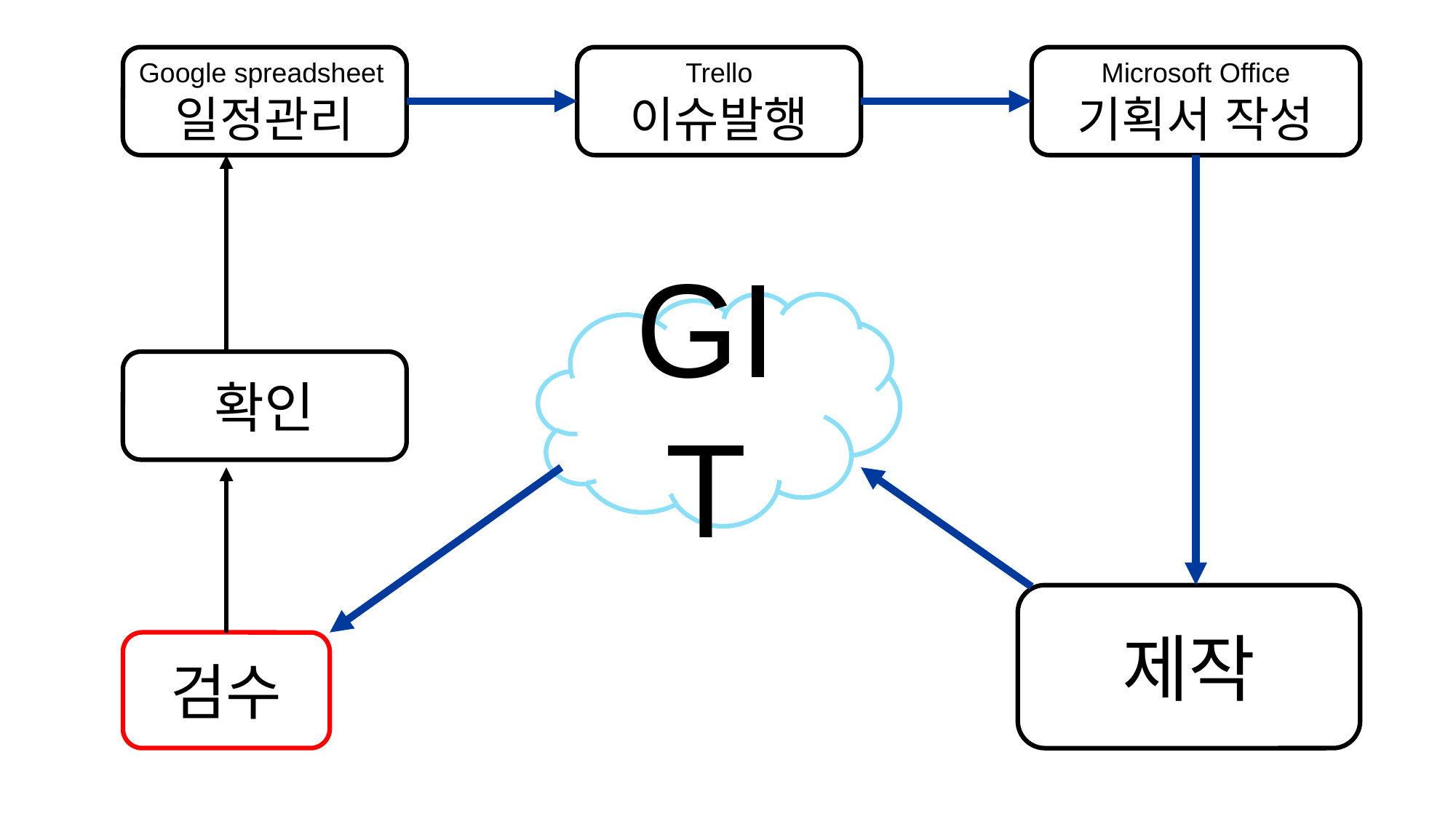

Google spreadsheet
일정관리
Trello
이슈발행
Microsoft Office
기획서 작성
GIT
확인
제작
검수